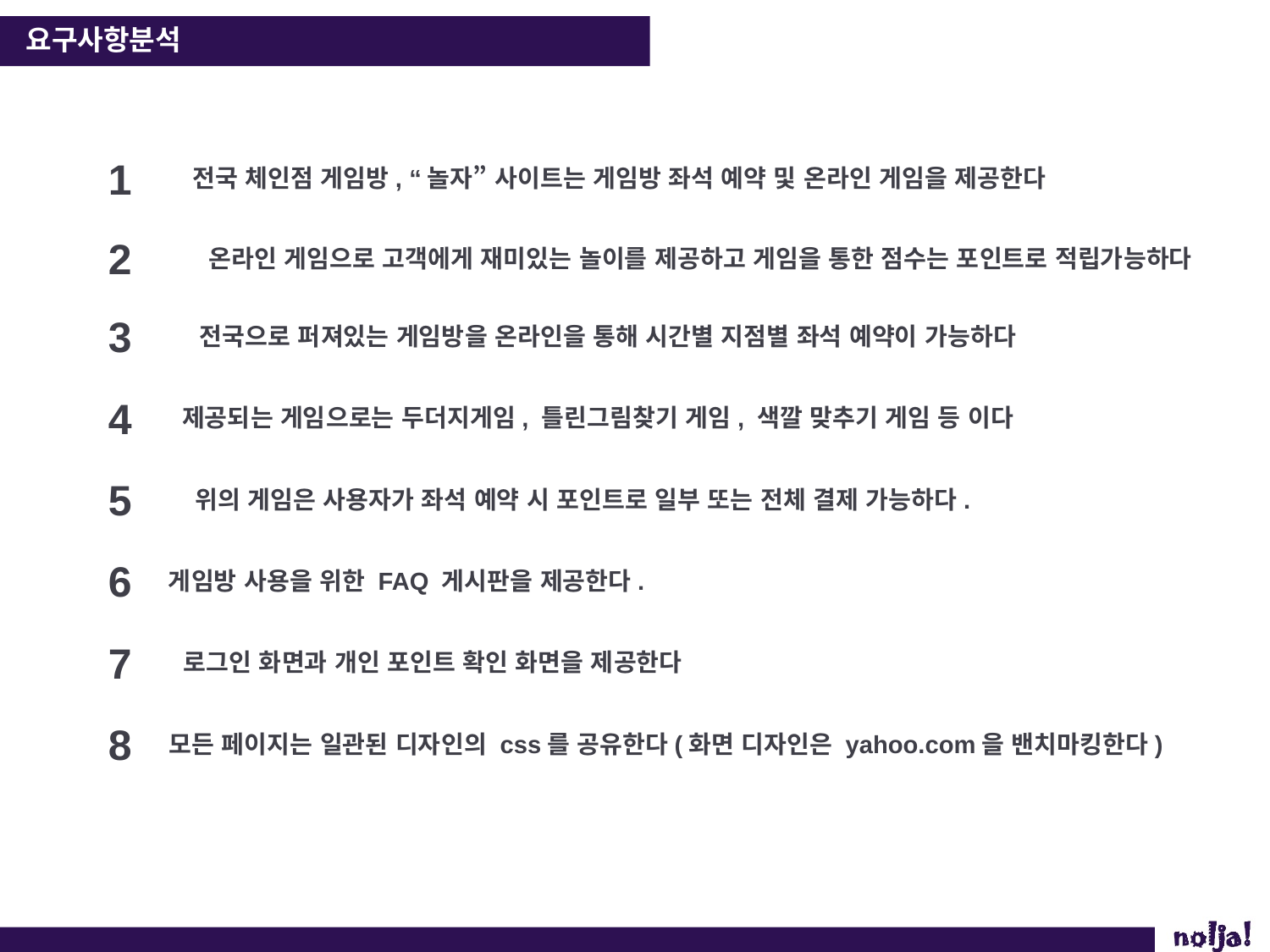

요구사항분석
1
전국 체인점 게임방, “놀자” 사이트는 게임방 좌석 예약 및 온라인 게임을 제공한다
2
온라인 게임으로 고객에게 재미있는 놀이를 제공하고 게임을 통한 점수는 포인트로 적립가능하다
3
전국으로 퍼져있는 게임방을 온라인을 통해 시간별 지점별 좌석 예약이 가능하다
4
제공되는 게임으로는 두더지게임, 틀린그림찾기 게임, 색깔 맞추기 게임 등 이다
5
위의 게임은 사용자가 좌석 예약 시 포인트로 일부 또는 전체 결제 가능하다.
6
게임방 사용을 위한 FAQ 게시판을 제공한다.
7
로그인 화면과 개인 포인트 확인 화면을 제공한다
8
모든 페이지는 일관된 디자인의 css를 공유한다(화면 디자인은 yahoo.com을 밴치마킹한다)